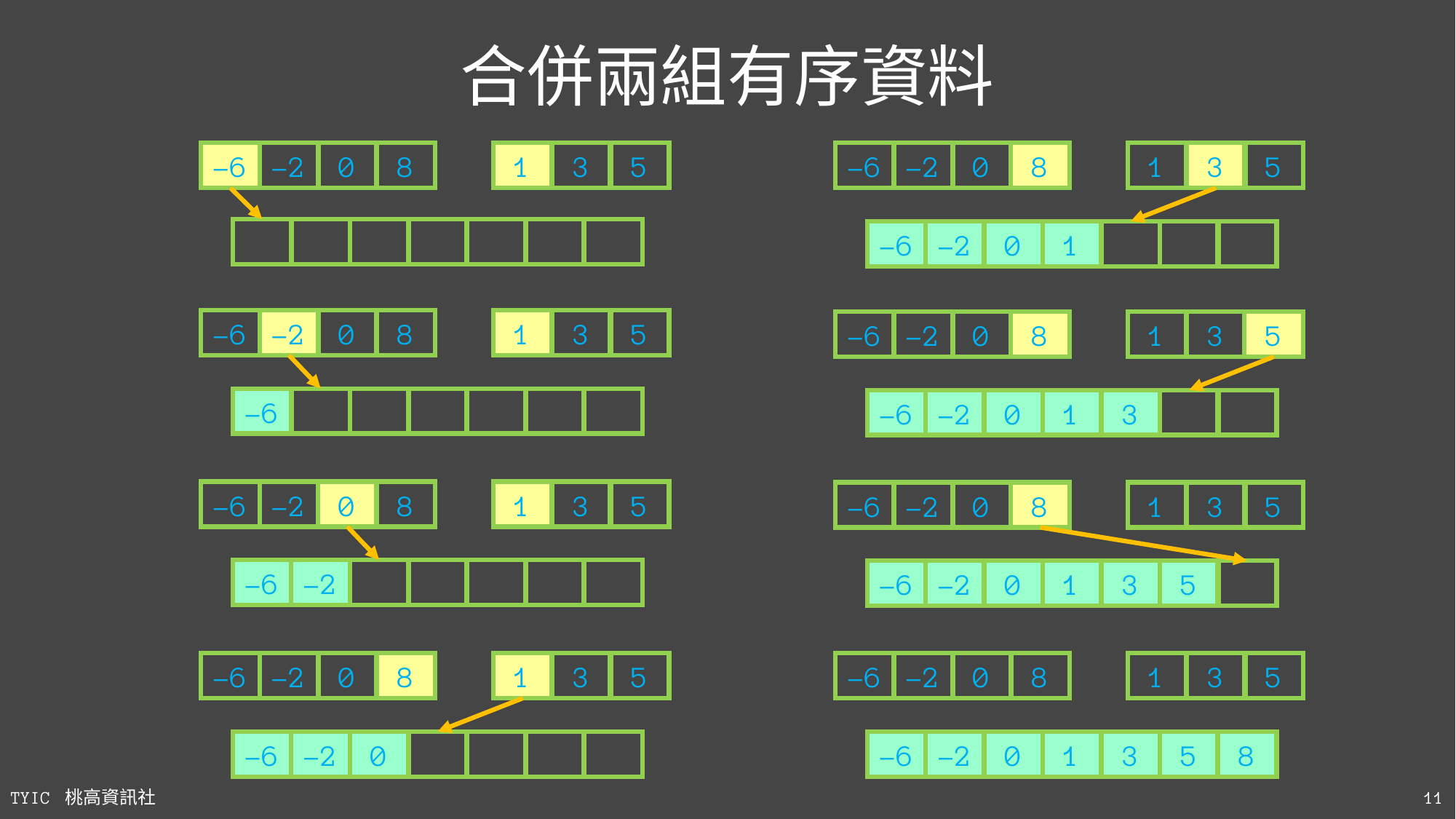

# 合併兩組有序資料
-6
-2
0
8
1
3
5
-6
-2
0
8
1
3
5

-6
-2
0
1

-6
-2
0
8
1
3
5
-6
-2
0
8
1
3
5
-6

-6
-2
0
1
3

-6
-2
0
8
1
3
5
-6
-2
0
8
1
3
5
-6
-2

-6
-2
0
1
3
5

-6
-2
0
8
1
3
5
-6
-2
0
8
1
3
5
-6
-2
0

-6
-2
0
1
3
5
8